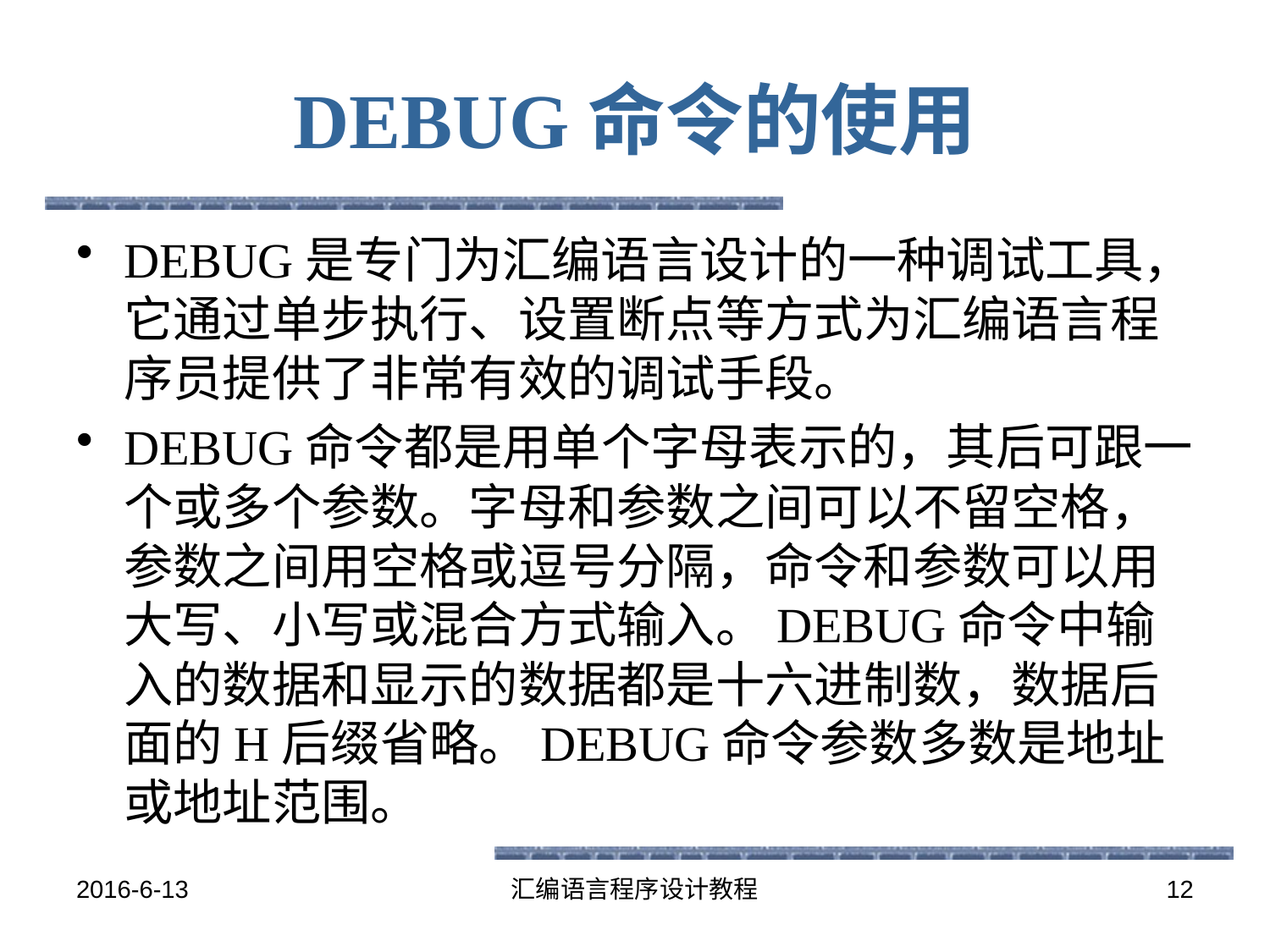

# DEBUG命令的使用
DEBUG是专门为汇编语言设计的一种调试工具，它通过单步执行、设置断点等方式为汇编语言程序员提供了非常有效的调试手段。
DEBUG命令都是用单个字母表示的，其后可跟一个或多个参数。字母和参数之间可以不留空格，参数之间用空格或逗号分隔，命令和参数可以用大写、小写或混合方式输入。DEBUG命令中输入的数据和显示的数据都是十六进制数，数据后面的H后缀省略。DEBUG命令参数多数是地址或地址范围。
2016-6-13
汇编语言程序设计教程
12